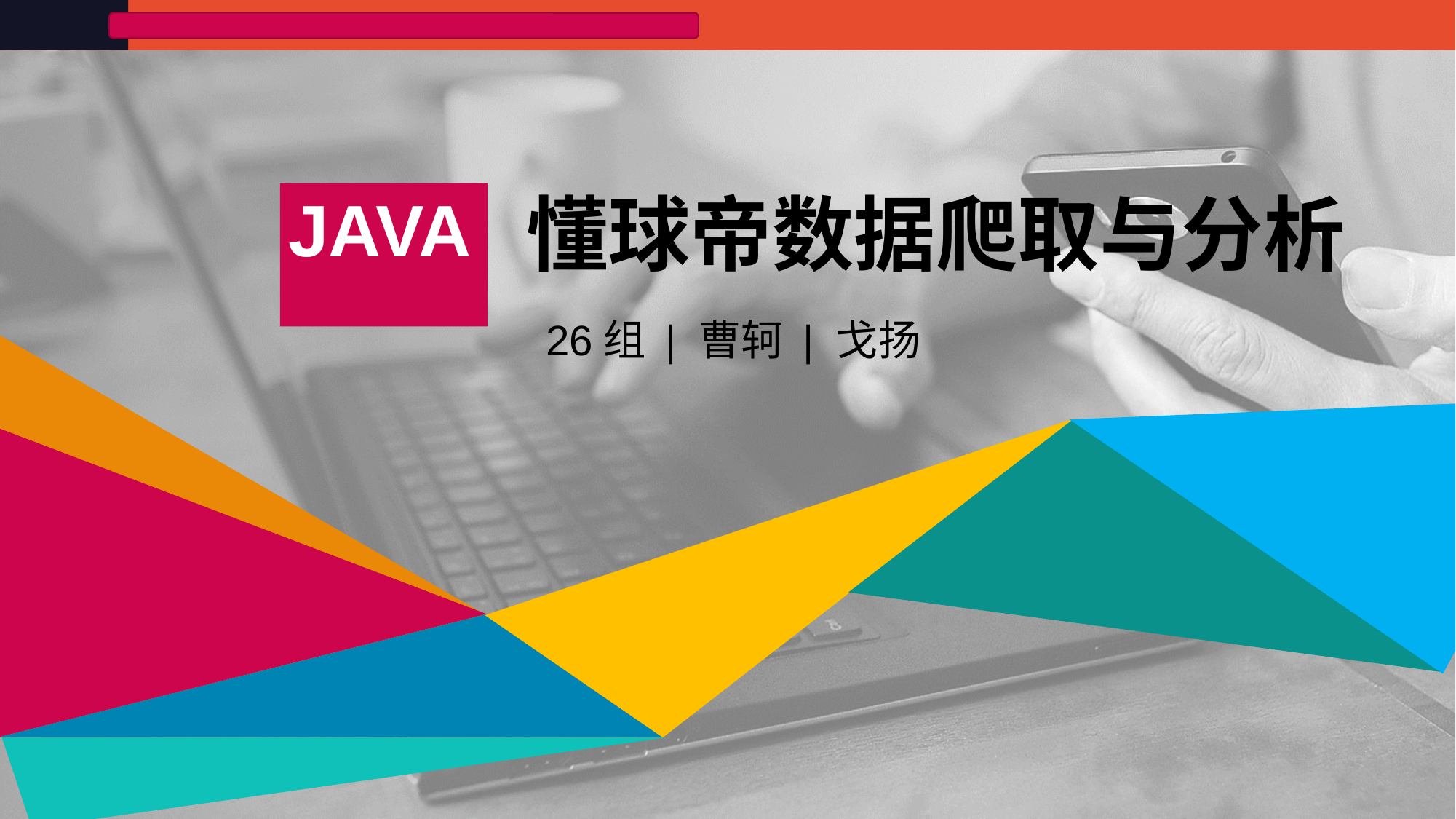

懂球帝数据爬取与分析
JAVA

26组 | 曹轲 | 戈扬